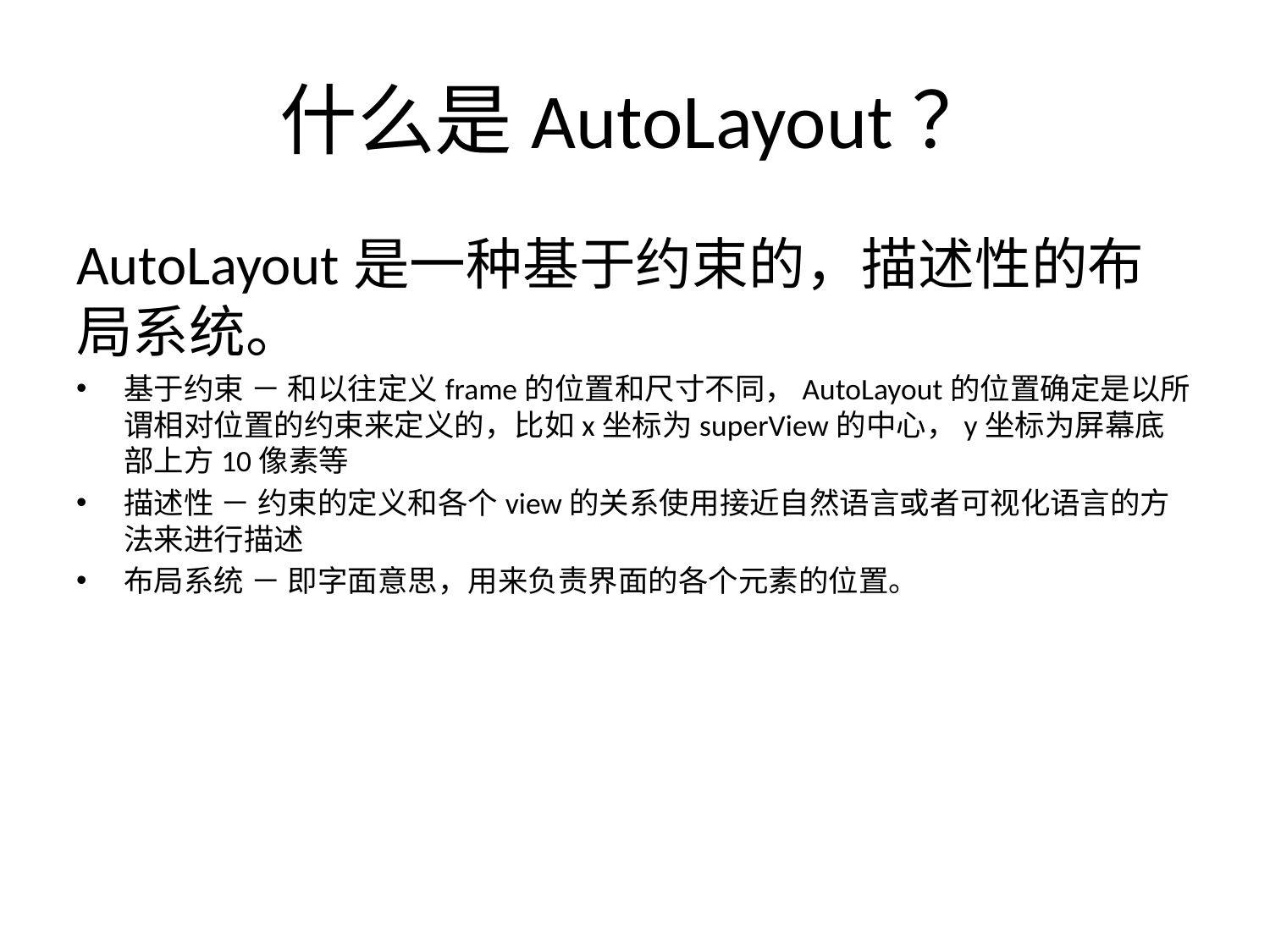

# 什么是AutoLayout？
AutoLayout是一种基于约束的，描述性的布局系统。
基于约束 － 和以往定义frame的位置和尺寸不同，AutoLayout的位置确定是以所谓相对位置的约束来定义的，比如x坐标为superView的中心，y坐标为屏幕底部上方10像素等
描述性 － 约束的定义和各个view的关系使用接近自然语言或者可视化语言的方法来进行描述
布局系统 － 即字面意思，用来负责界面的各个元素的位置。